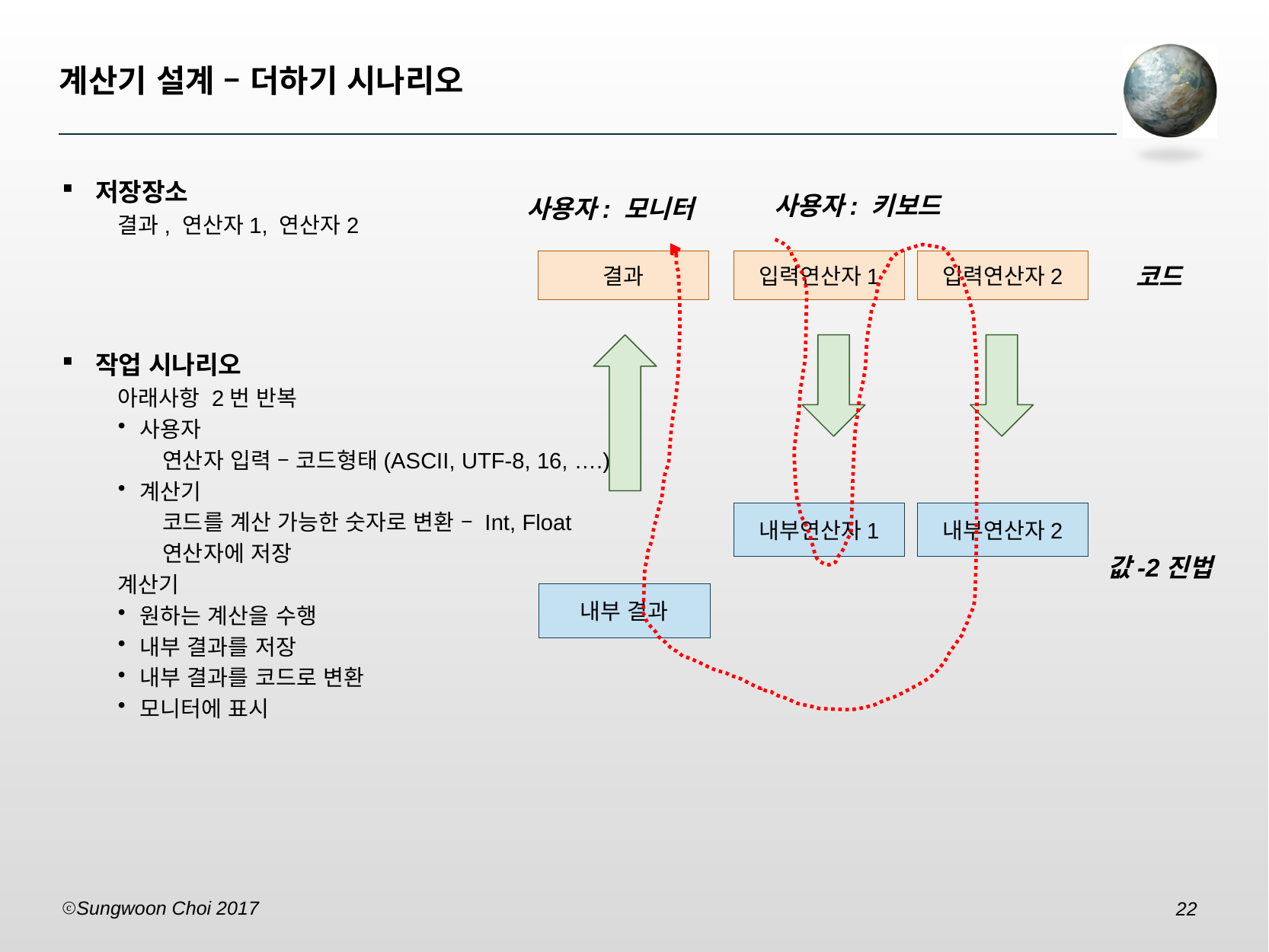

# 계산기 설계 – 더하기 시나리오
저장장소
결과, 연산자1, 연산자2

작업 시나리오
아래사항 2번 반복
사용자
연산자 입력 – 코드형태(ASCII, UTF-8, 16, ….)
계산기
코드를 계산 가능한 숫자로 변환 – Int, Float
연산자에 저장
계산기
원하는 계산을 수행
내부 결과를 저장
내부 결과를 코드로 변환
모니터에 표시

사용자: 키보드
사용자: 모니터

결과
입력연산자1
입력연산자2
코드

내부연산자1
내부연산자2
값-2진법
내부 결과
Sungwoon Choi 2017
22